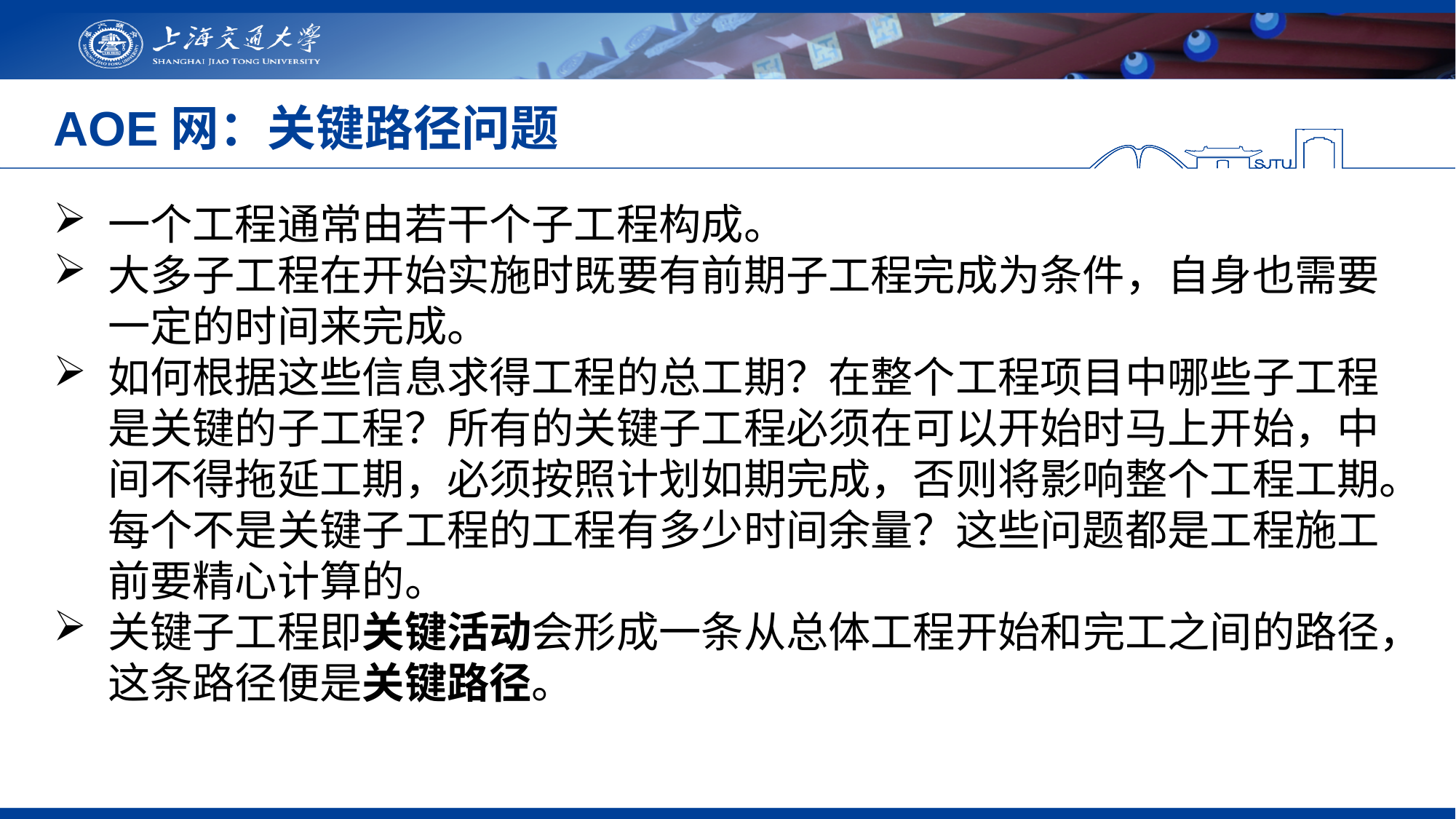

# AOE网：关键路径问题
一个工程通常由若干个子工程构成。
大多子工程在开始实施时既要有前期子工程完成为条件，自身也需要一定的时间来完成。
如何根据这些信息求得工程的总工期？在整个工程项目中哪些子工程是关键的子工程？所有的关键子工程必须在可以开始时马上开始，中间不得拖延工期，必须按照计划如期完成，否则将影响整个工程工期。每个不是关键子工程的工程有多少时间余量？这些问题都是工程施工前要精心计算的。
关键子工程即关键活动会形成一条从总体工程开始和完工之间的路径，这条路径便是关键路径。